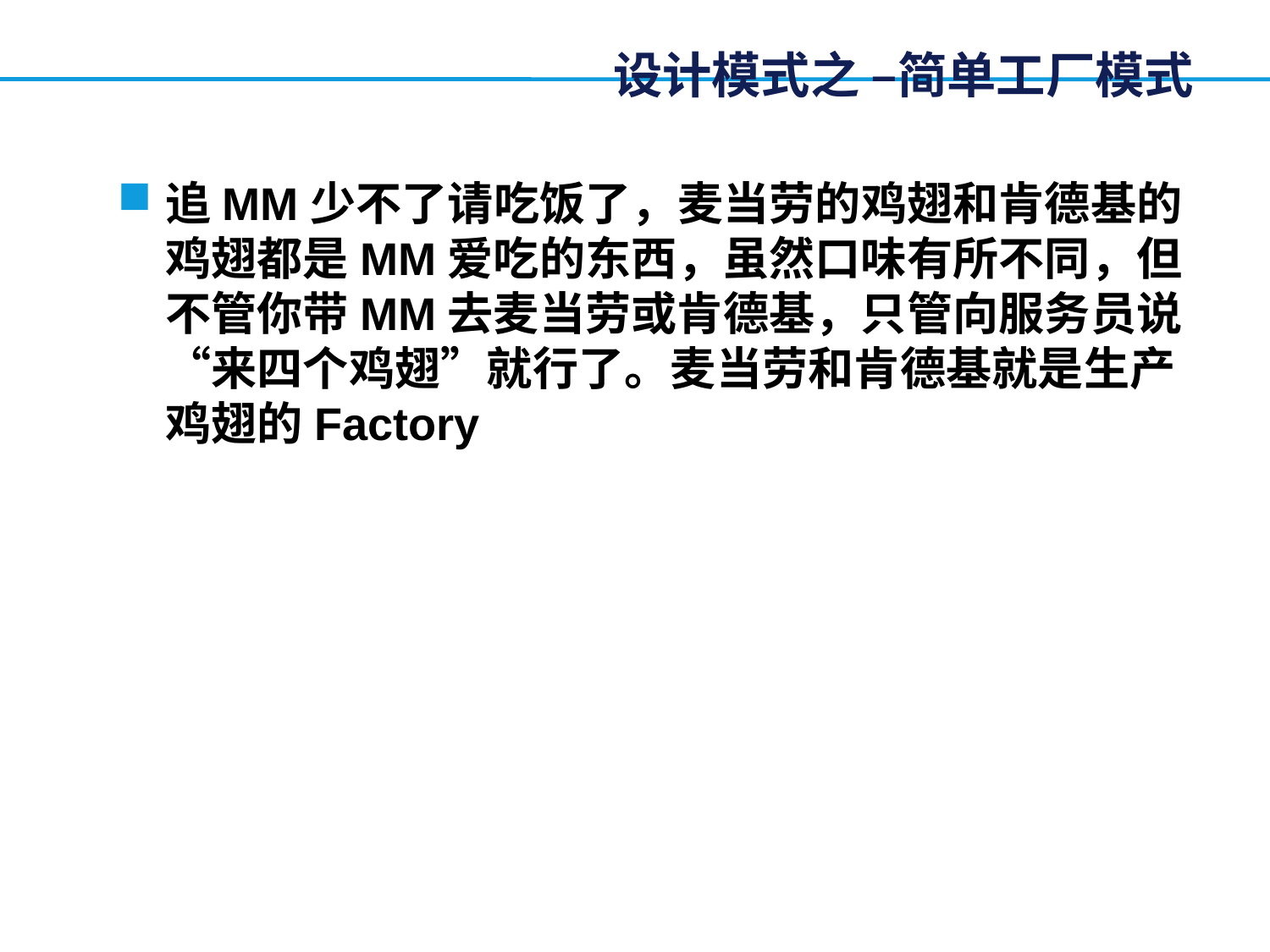

# 设计模式之 –简单工厂模式
追MM少不了请吃饭了，麦当劳的鸡翅和肯德基的鸡翅都是MM爱吃的东西，虽然口味有所不同，但不管你带MM去麦当劳或肯德基，只管向服务员说“来四个鸡翅”就行了。麦当劳和肯德基就是生产鸡翅的Factory